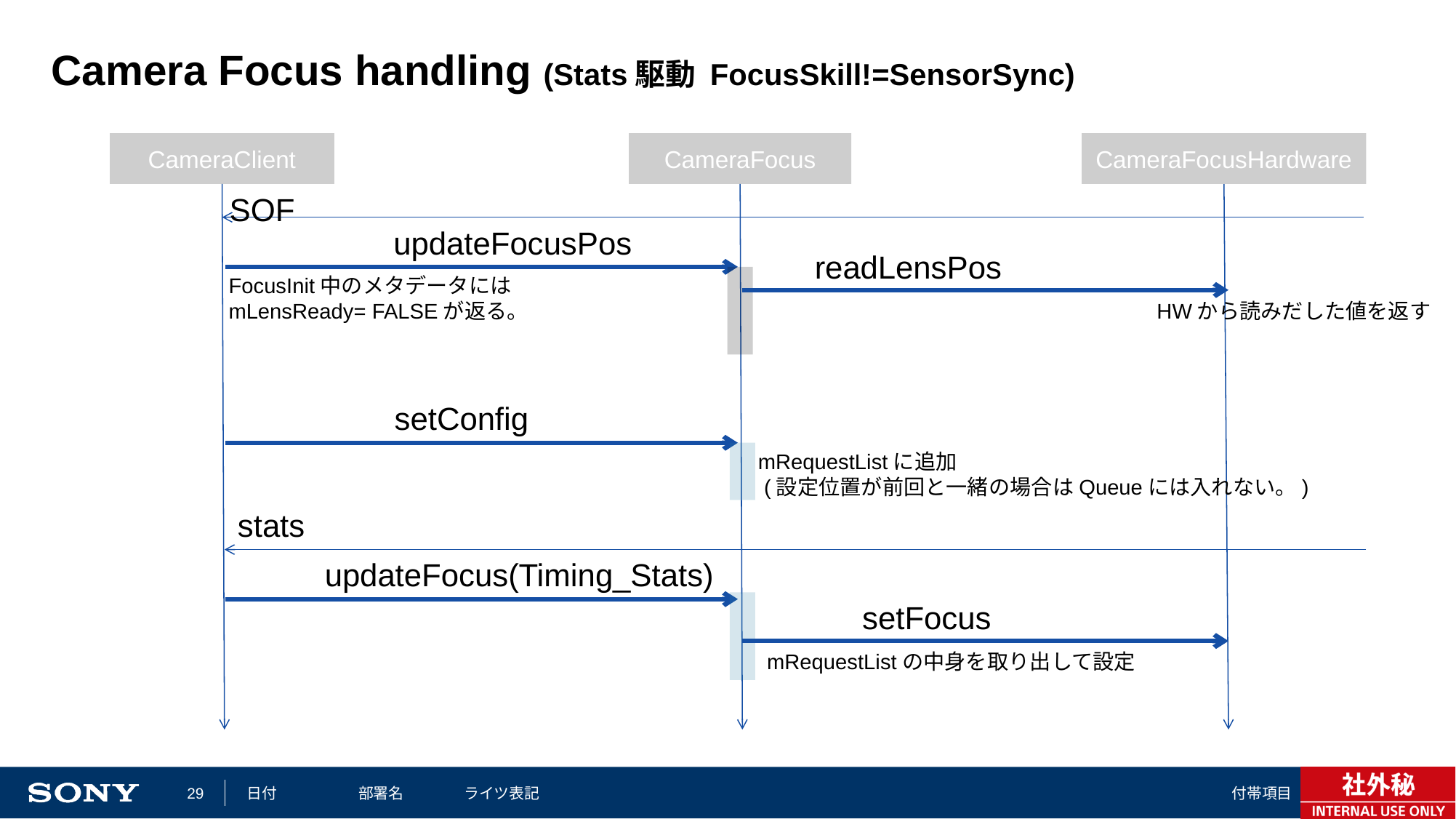

# Camera Focus handling (Stats駆動 FocusSkill!=SensorSync)
CameraClient
CameraFocus
CameraFocusHardware
SOF
updateFocusPos
readLensPos
FocusInit中のメタデータには
mLensReady= FALSEが返る。

HWから読みだした値を返す
setConfig

mRequestListに追加
 (設定位置が前回と一緒の場合はQueueには入れない。)
stats
updateFocus(Timing_Stats)

setFocus
mRequestListの中身を取り出して設定